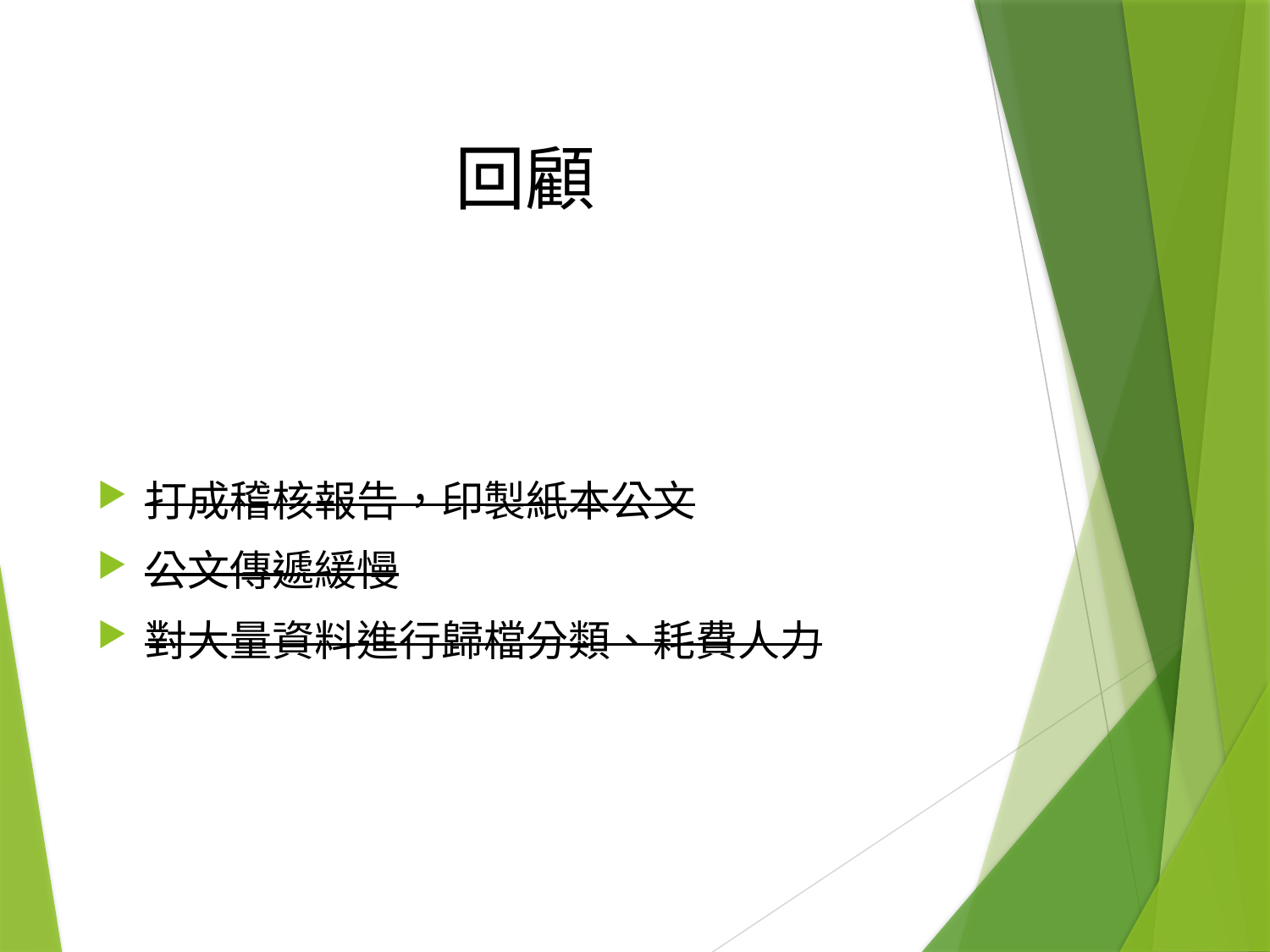

# 回顧
打成稽核報告，印製紙本公文
公文傳遞緩慢
對大量資料進行歸檔分類、耗費人力